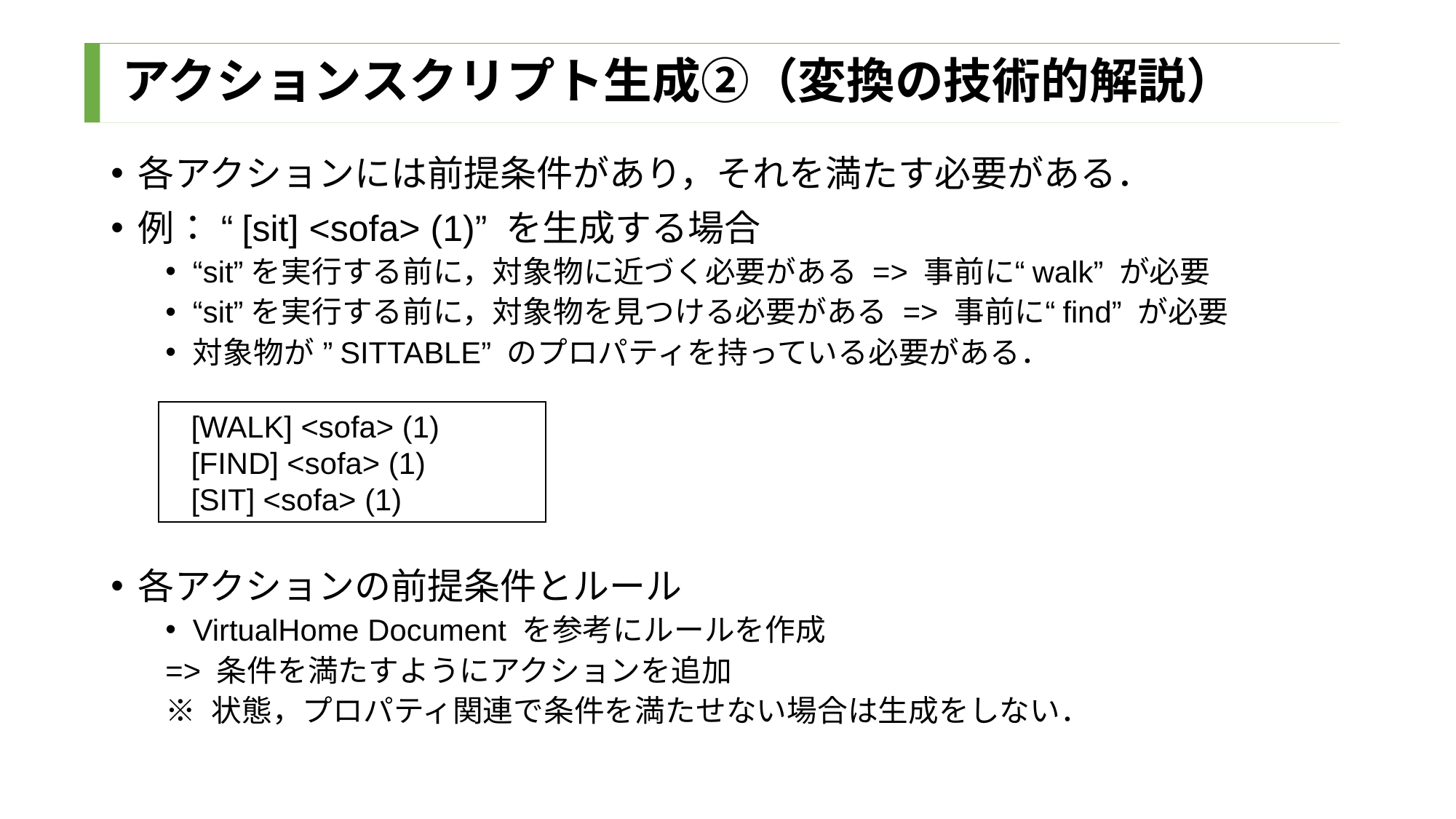

# アクションスクリプト生成②（変換の技術的解説）
各アクションには前提条件があり，それを満たす必要がある．
例： “[sit] <sofa> (1)” を生成する場合
“sit”を実行する前に，対象物に近づく必要がある => 事前に“walk” が必要
“sit”を実行する前に，対象物を見つける必要がある => 事前に“find” が必要
対象物が ”SITTABLE” のプロパティを持っている必要がある．

各アクションの前提条件とルール
VirtualHome Document を参考にルールを作成
=> 条件を満たすようにアクションを追加
※ 状態，プロパティ関連で条件を満たせない場合は生成をしない．
[WALK] <sofa> (1)
[FIND] <sofa> (1)
[SIT] <sofa> (1)